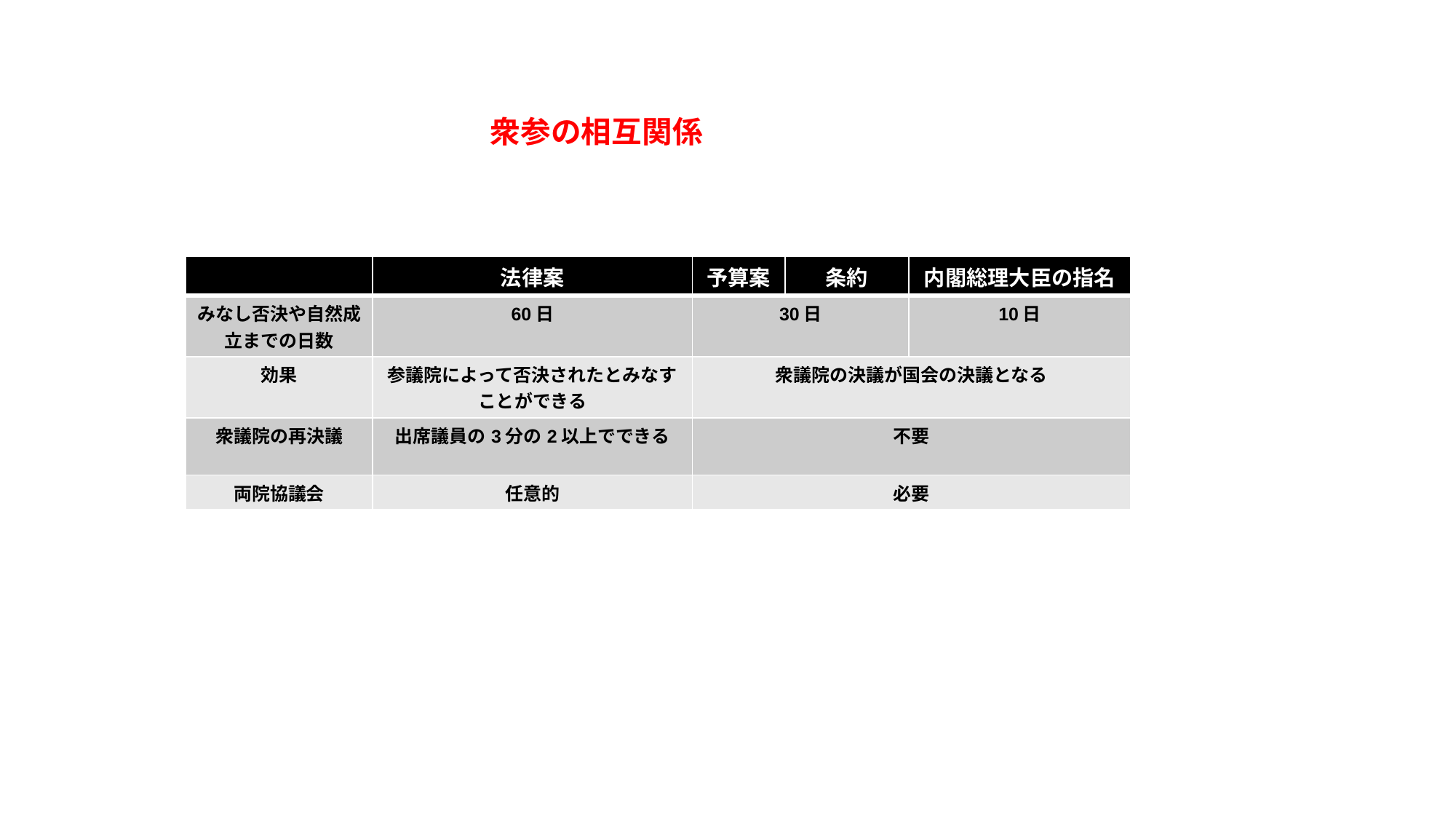

衆参の相互関係
|  | 法律案 | 予算案 | 条約 | 内閣総理大臣の指名 |
| --- | --- | --- | --- | --- |
| みなし否決や自然成立までの日数 | 60日 | 30日 |  | 10日 |
| 効果 | 参議院によって否決されたとみなすことができる | 衆議院の決議が国会の決議となる |  |  |
| 衆議院の再決議 | 出席議員の3分の2以上でできる | 不要 |  |  |
| 両院協議会 | 任意的 | 必要 |  |  |